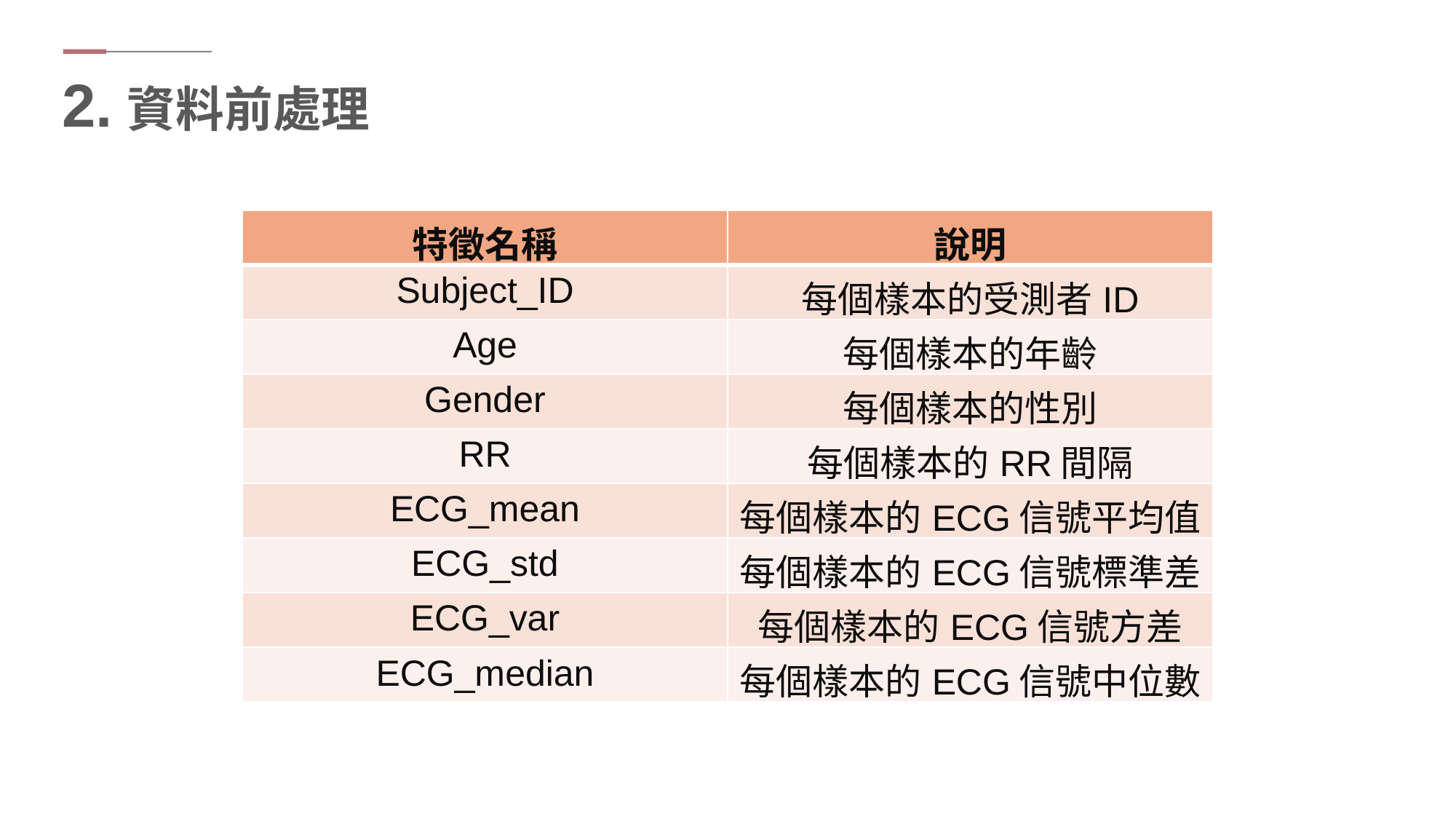

2.資料前處理
| 特徵名稱 | 說明 |
| --- | --- |
| Subject\_ID | 每個樣本的受測者ID |
| Age | 每個樣本的年齡 |
| Gender | 每個樣本的性別 |
| RR | 每個樣本的RR間隔 |
| ECG\_mean | 每個樣本的ECG信號平均值 |
| ECG\_std | 每個樣本的ECG信號標準差 |
| ECG\_var | 每個樣本的ECG信號方差 |
| ECG\_median | 每個樣本的ECG信號中位數 |